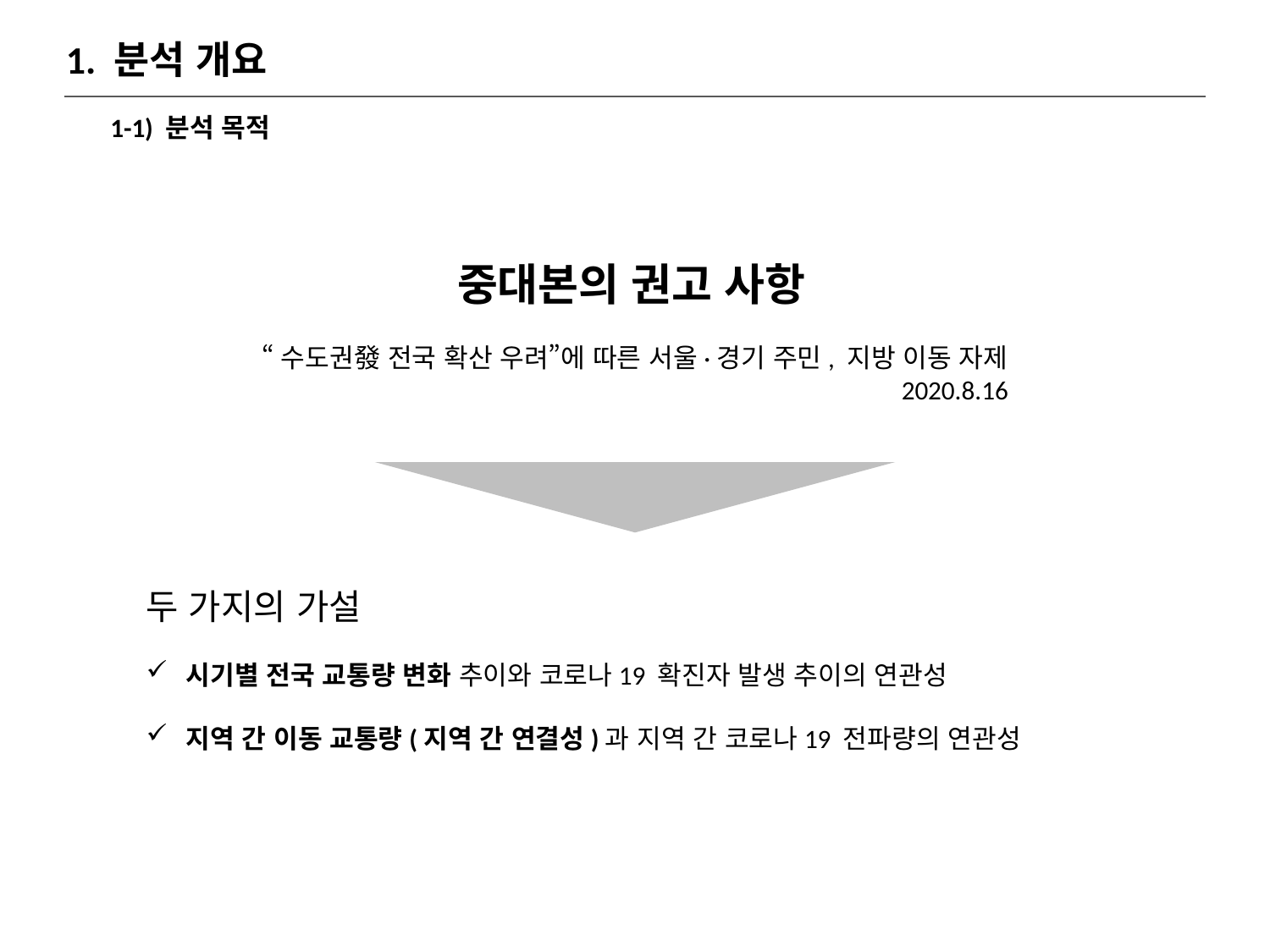

1. 분석 개요
1-1) 분석 목적
중대본의 권고 사항

“수도권發 전국 확산 우려”에 따른 서울·경기 주민, 지방 이동 자제
                                                                                                            2020.8.16

두 가지의 가설

시기별 전국 교통량 변화 추이와 코로나19 확진자 발생 추이의 연관성

지역 간 이동 교통량(지역 간 연결성)과 지역 간 코로나19 전파량의 연관성